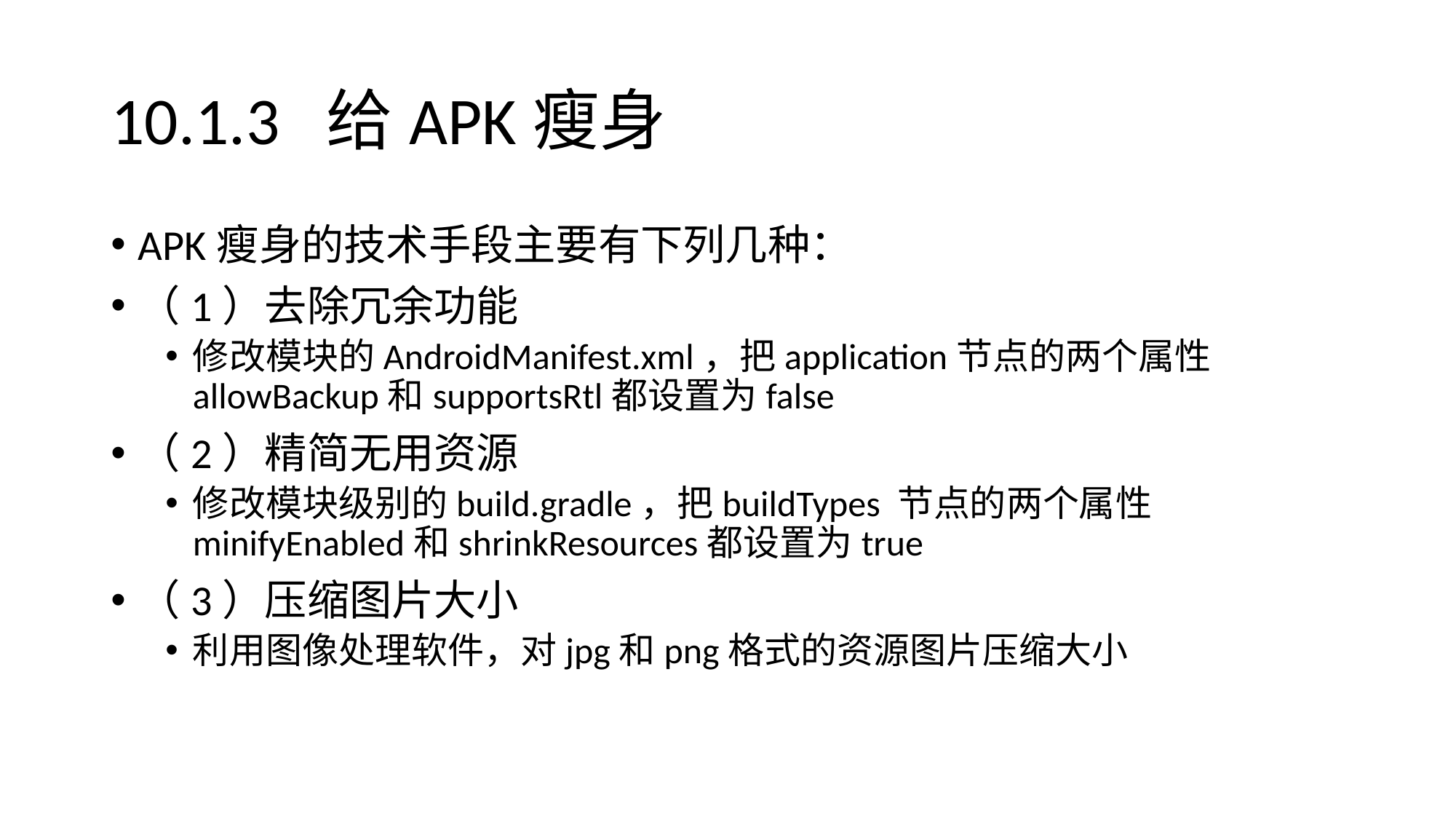

# 10.1.3  给APK瘦身
APK瘦身的技术手段主要有下列几种：
（1）去除冗余功能
修改模块的AndroidManifest.xml，把application节点的两个属性allowBackup和supportsRtl都设置为false
（2）精简无用资源
修改模块级别的build.gradle，把buildTypes 节点的两个属性minifyEnabled和shrinkResources都设置为true
（3）压缩图片大小
利用图像处理软件，对jpg和png格式的资源图片压缩大小